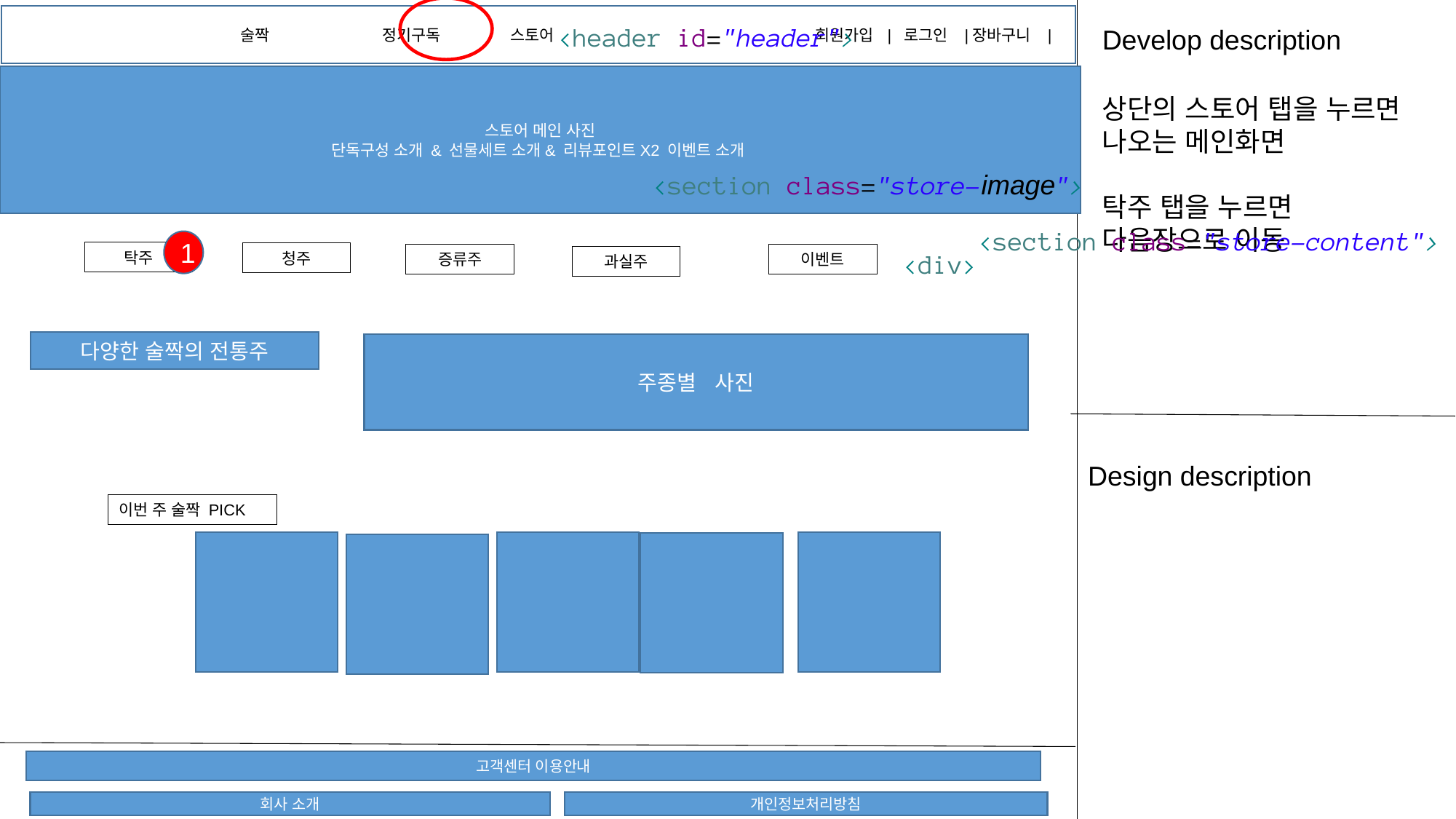

술짝                          정기구독                스토어                                                            회원가입  |  로그인   |장바구니   |
<header id="header">
Develop description
스토어 메인 사진
단독구성 소개 & 선물세트 소개& 리뷰포인트X2 이벤트 소개
상단의 스토어 탭을 누르면 나오는 메인화면

탁주 탭을 누르면 다음장으로 이동

<section class="store-image">
<section class="store-content">
1
<div>
탁주
청주
증류주
이벤트
과실주
다양한 술짝의 전통주
주종별   사진
Design description
이번 주 술짝 PICK

고객센터 이용안내
개인정보처리방침
회사 소개